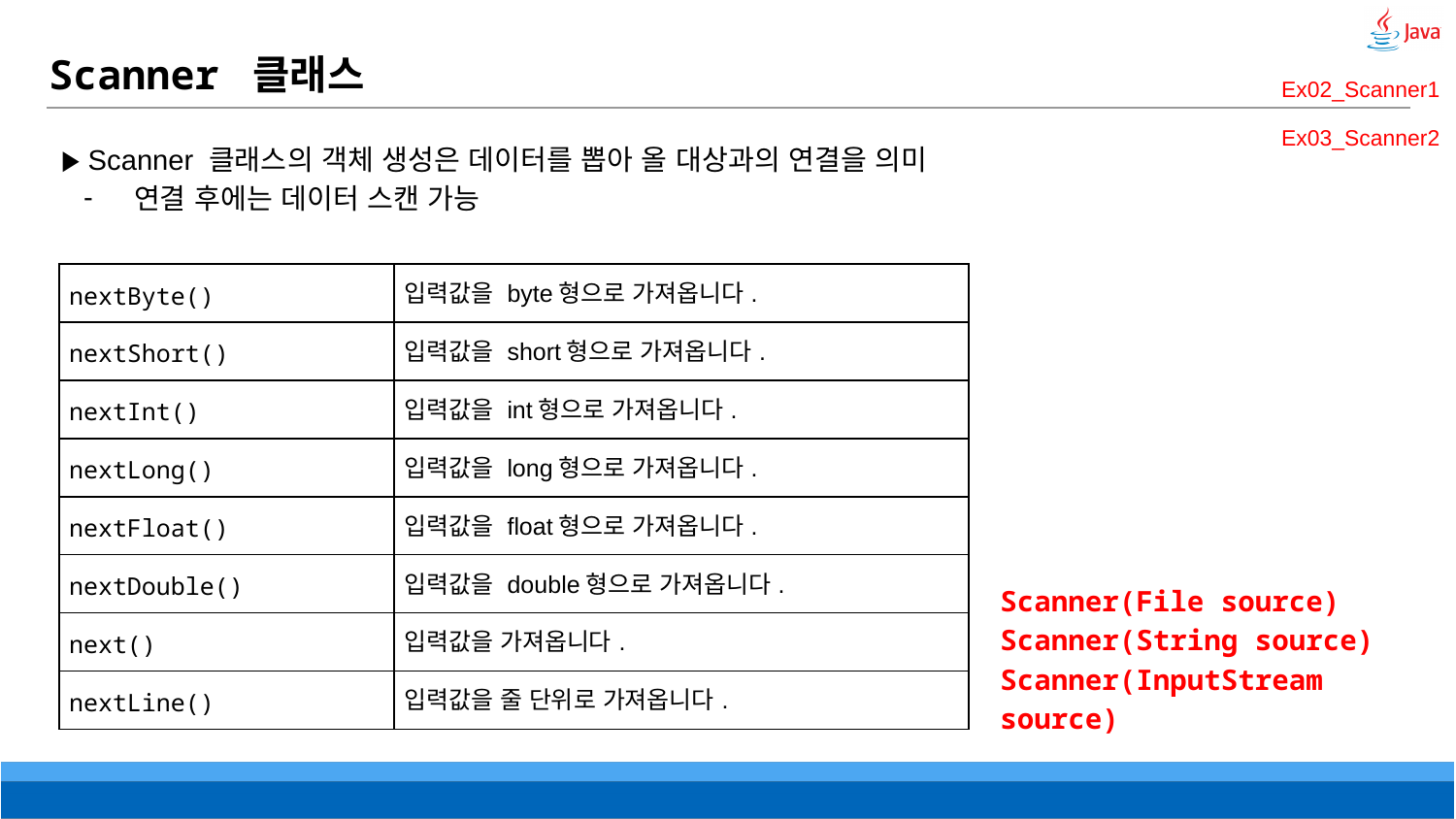

# Scanner 클래스
Ex02_Scanner1
Ex03_Scanner2
▶ Scanner 클래스의 객체 생성은 데이터를 뽑아 올 대상과의 연결을 의미
연결 후에는 데이터 스캔 가능
| nextByte() | 입력값을 byte형으로 가져옵니다. |
| --- | --- |
| nextShort() | 입력값을 short형으로 가져옵니다. |
| nextInt() | 입력값을 int형으로 가져옵니다. |
| nextLong() | 입력값을 long형으로 가져옵니다. |
| nextFloat() | 입력값을 float형으로 가져옵니다. |
| nextDouble() | 입력값을 double형으로 가져옵니다. |
| next() | 입력값을 가져옵니다. |
| nextLine() | 입력값을 줄 단위로 가져옵니다. |
Scanner(File source)
Scanner(String source)
Scanner(InputStream source)